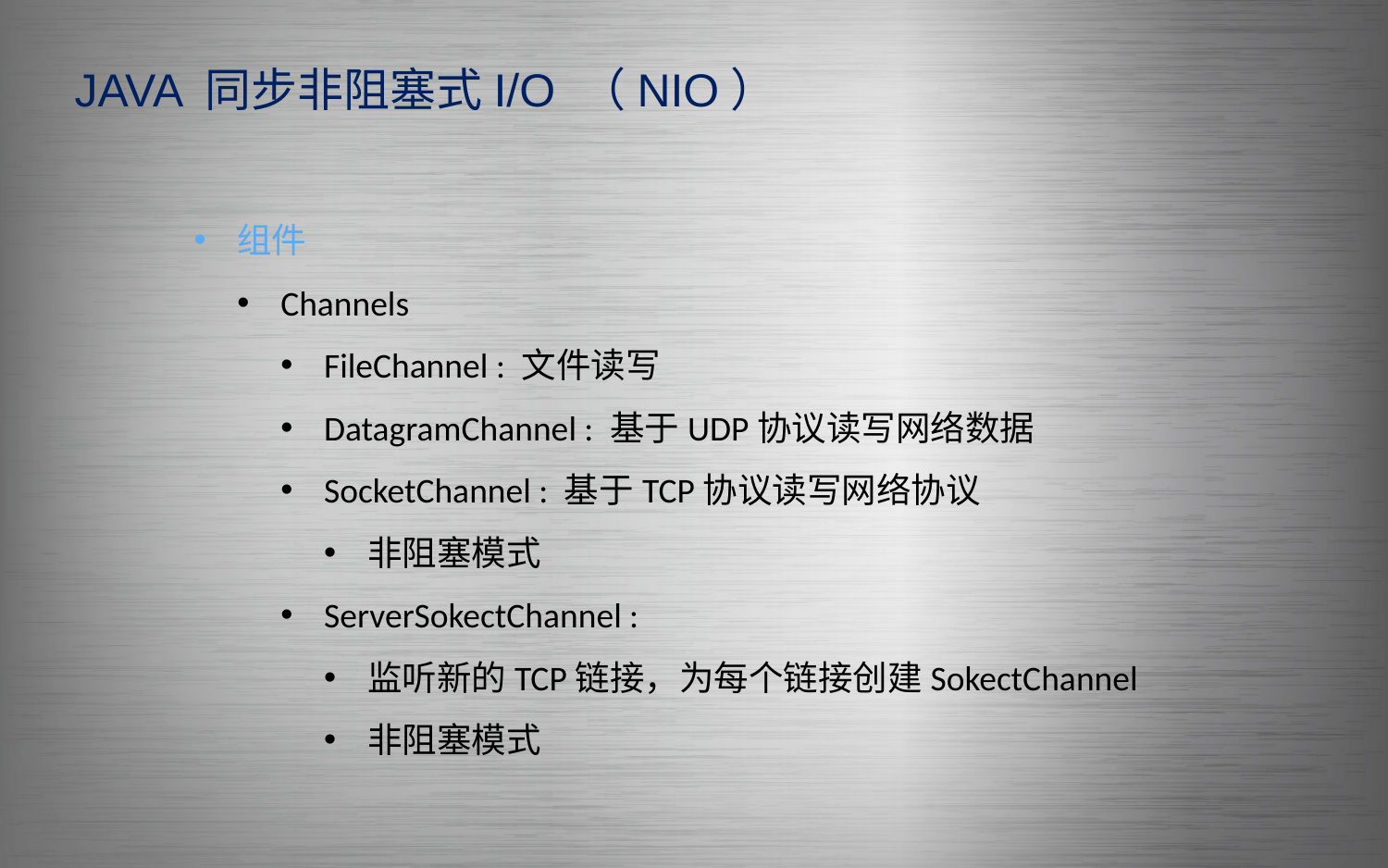

JAVA 同步非阻塞式I/O （NIO）
组件
Channels
FileChannel : 文件读写
DatagramChannel : 基于UDP协议读写网络数据
SocketChannel : 基于TCP协议读写网络协议
非阻塞模式
ServerSokectChannel :
监听新的TCP链接，为每个链接创建SokectChannel
非阻塞模式